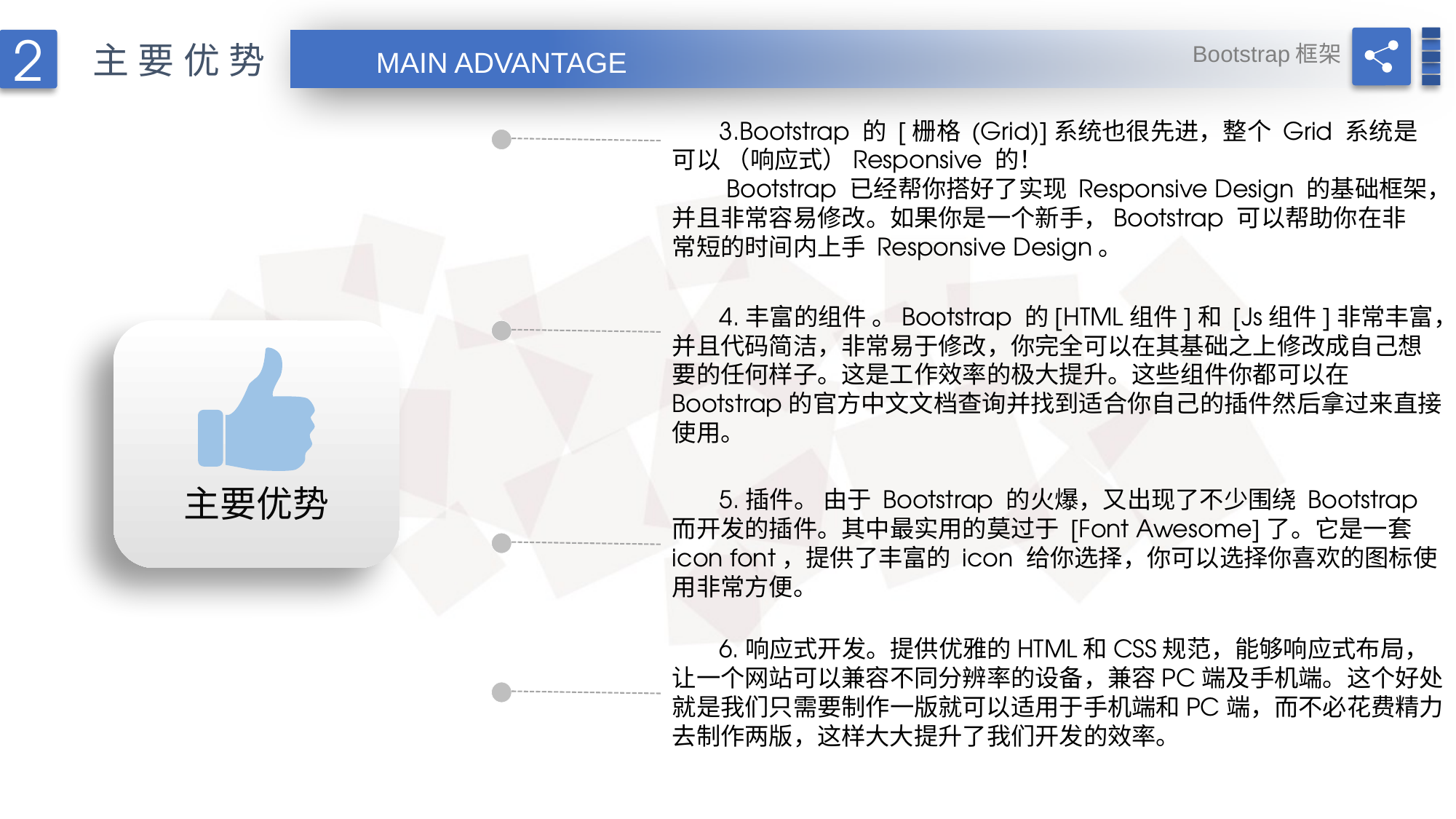

Bootstrap框架

2

主要优势
MAIN ADVANTAGE
       3.Bootstrap 的 [栅格 (Grid)]系统也很先进，整个 Grid 系统是可以 （响应式）Responsive 的！
　　Bootstrap 已经帮你搭好了实现 Responsive Design 的基础框架，并且非常容易修改。如果你是一个新手，Bootstrap 可以帮助你在非常短的时间内上手 Responsive Design。

       4.丰富的组件 。Bootstrap 的[HTML组件]和 [Js组件]非常丰富，并且代码简洁，非常易于修改，你完全可以在其基础之上修改成自己想要的任何样子。这是工作效率的极大提升。这些组件你都可以在Bootstrap的官方中文文档查询并找到适合你自己的插件然后拿过来直接使用。

主要优势
       5.插件。 由于 Bootstrap 的火爆，又出现了不少围绕 Bootstrap 而开发的插件。其中最实用的莫过于 [Font Awesome]了。它是一套 icon font，提供了丰富的 icon 给你选择，你可以选择你喜欢的图标使用非常方便。

       6.响应式开发。提供优雅的HTML和CSS规范，能够响应式布局，让一个网站可以兼容不同分辨率的设备，兼容PC端及手机端。这个好处就是我们只需要制作一版就可以适用于手机端和PC端，而不必花费精力去制作两版，这样大大提升了我们开发的效率。